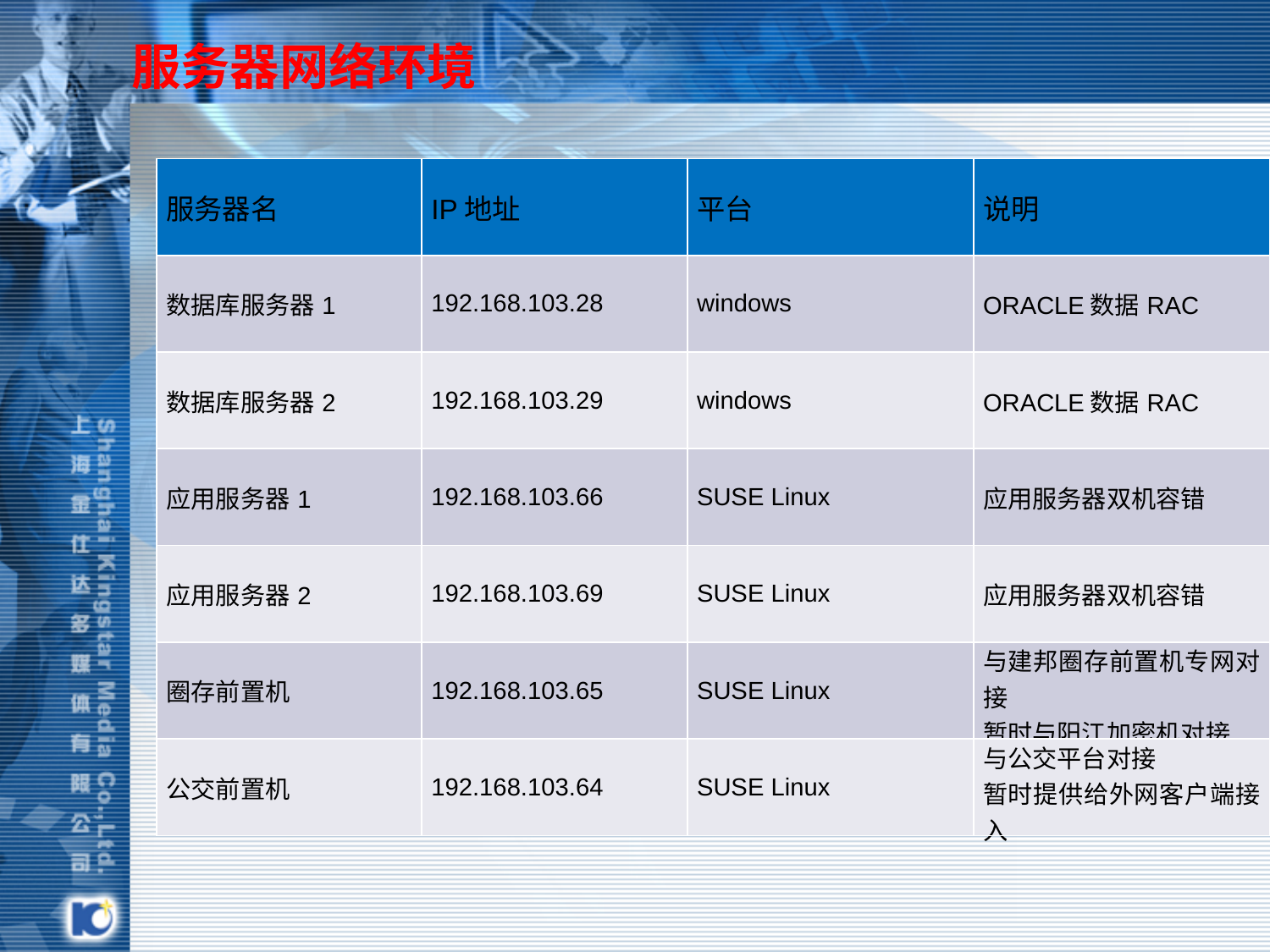

服务器网络环境
| 服务器名 | IP地址 | 平台 | 说明 |
| --- | --- | --- | --- |
| 数据库服务器1 | 192.168.103.28 | windows | ORACLE数据RAC |
| 数据库服务器2 | 192.168.103.29 | windows | ORACLE数据RAC |
| 应用服务器1 | 192.168.103.66 | SUSE Linux | 应用服务器双机容错 |
| 应用服务器2 | 192.168.103.69 | SUSE Linux | 应用服务器双机容错 |
| 圈存前置机 | 192.168.103.65 | SUSE Linux | 与建邦圈存前置机专网对接 暂时与阳江加密机对接 |
| 公交前置机 | 192.168.103.64 | SUSE Linux | 与公交平台对接 暂时提供给外网客户端接入 |